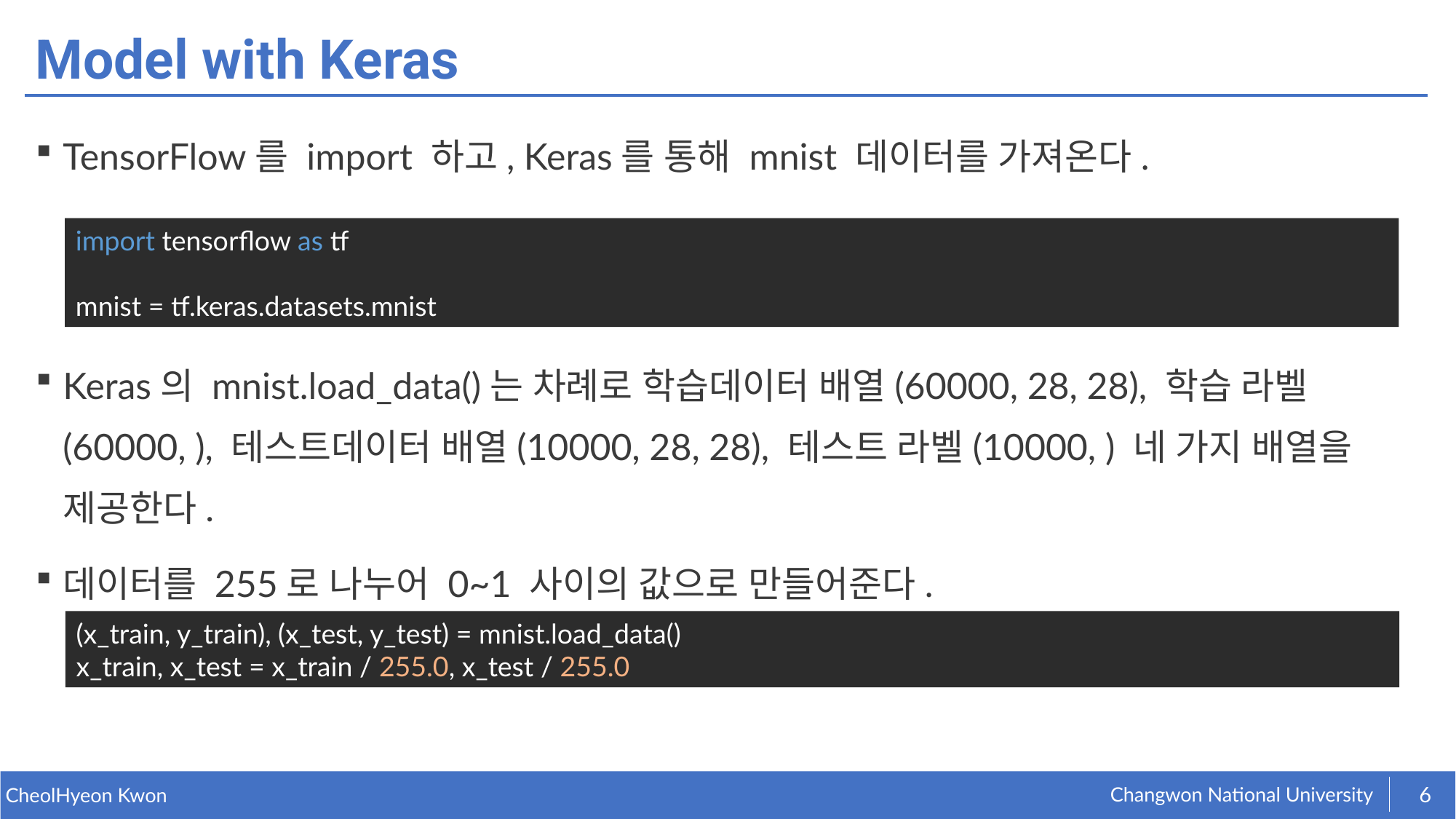

# Model with Keras
TensorFlow를 import 하고, Keras를 통해 mnist 데이터를 가져온다.

Keras의 mnist.load_data()는 차례로 학습데이터 배열(60000, 28, 28), 학습 라벨 (60000, ), 테스트데이터 배열(10000, 28, 28), 테스트 라벨(10000, ) 네 가지 배열을 제공한다.
데이터를 255로 나누어 0~1 사이의 값으로 만들어준다.
import tensorflow as tf

mnist = tf.keras.datasets.mnist
(x_train, y_train), (x_test, y_test) = mnist.load_data()
x_train, x_test = x_train / 255.0, x_test / 255.0
6